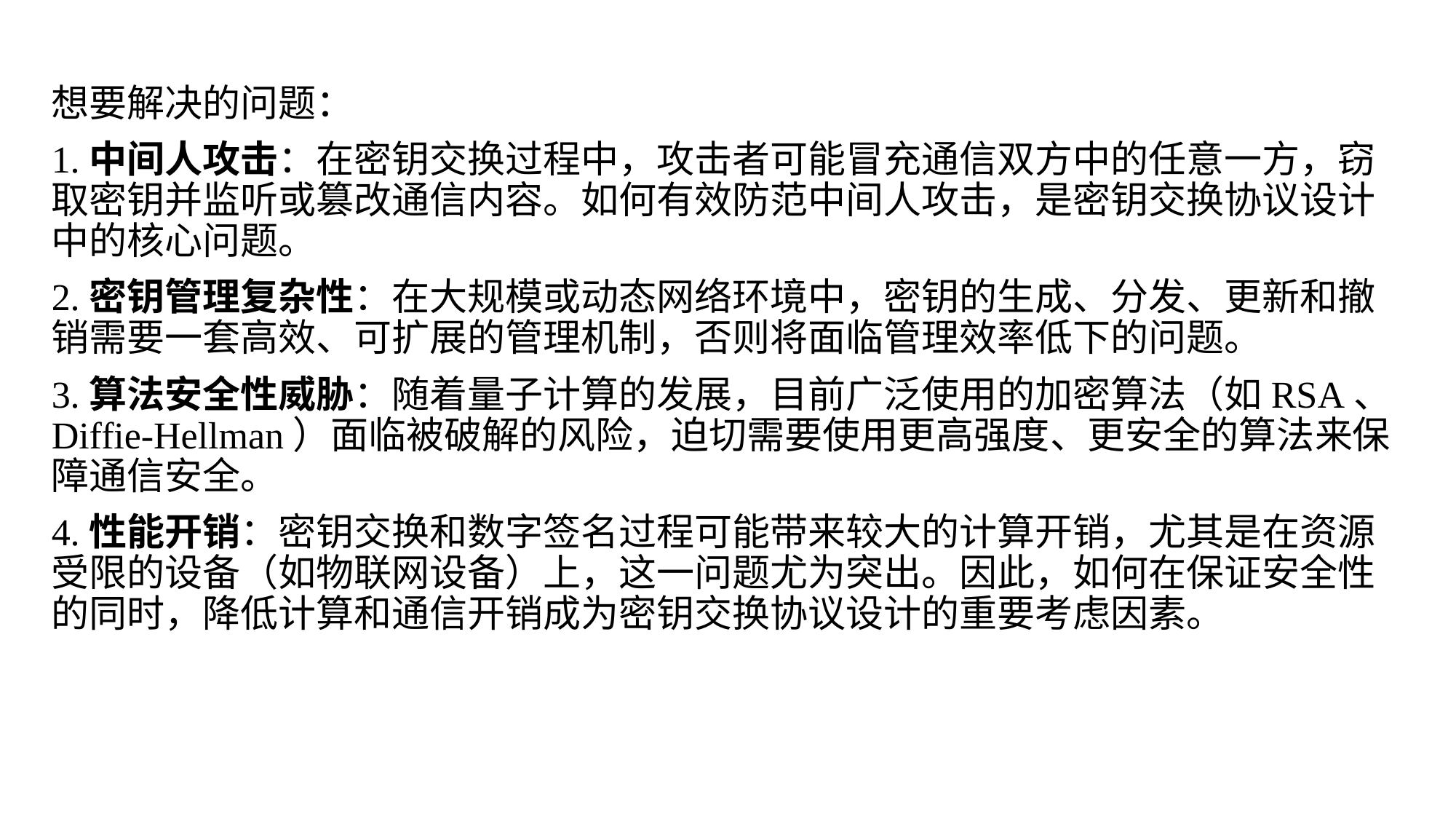

想要解决的问题：
1.中间人攻击：在密钥交换过程中，攻击者可能冒充通信双方中的任意一方，窃取密钥并监听或篡改通信内容。如何有效防范中间人攻击，是密钥交换协议设计中的核心问题。
2.密钥管理复杂性：在大规模或动态网络环境中，密钥的生成、分发、更新和撤销需要一套高效、可扩展的管理机制，否则将面临管理效率低下的问题。
3.算法安全性威胁：随着量子计算的发展，目前广泛使用的加密算法（如RSA、Diffie-Hellman）面临被破解的风险，迫切需要使用更高强度、更安全的算法来保障通信安全。
4.性能开销：密钥交换和数字签名过程可能带来较大的计算开销，尤其是在资源受限的设备（如物联网设备）上，这一问题尤为突出。因此，如何在保证安全性的同时，降低计算和通信开销成为密钥交换协议设计的重要考虑因素。